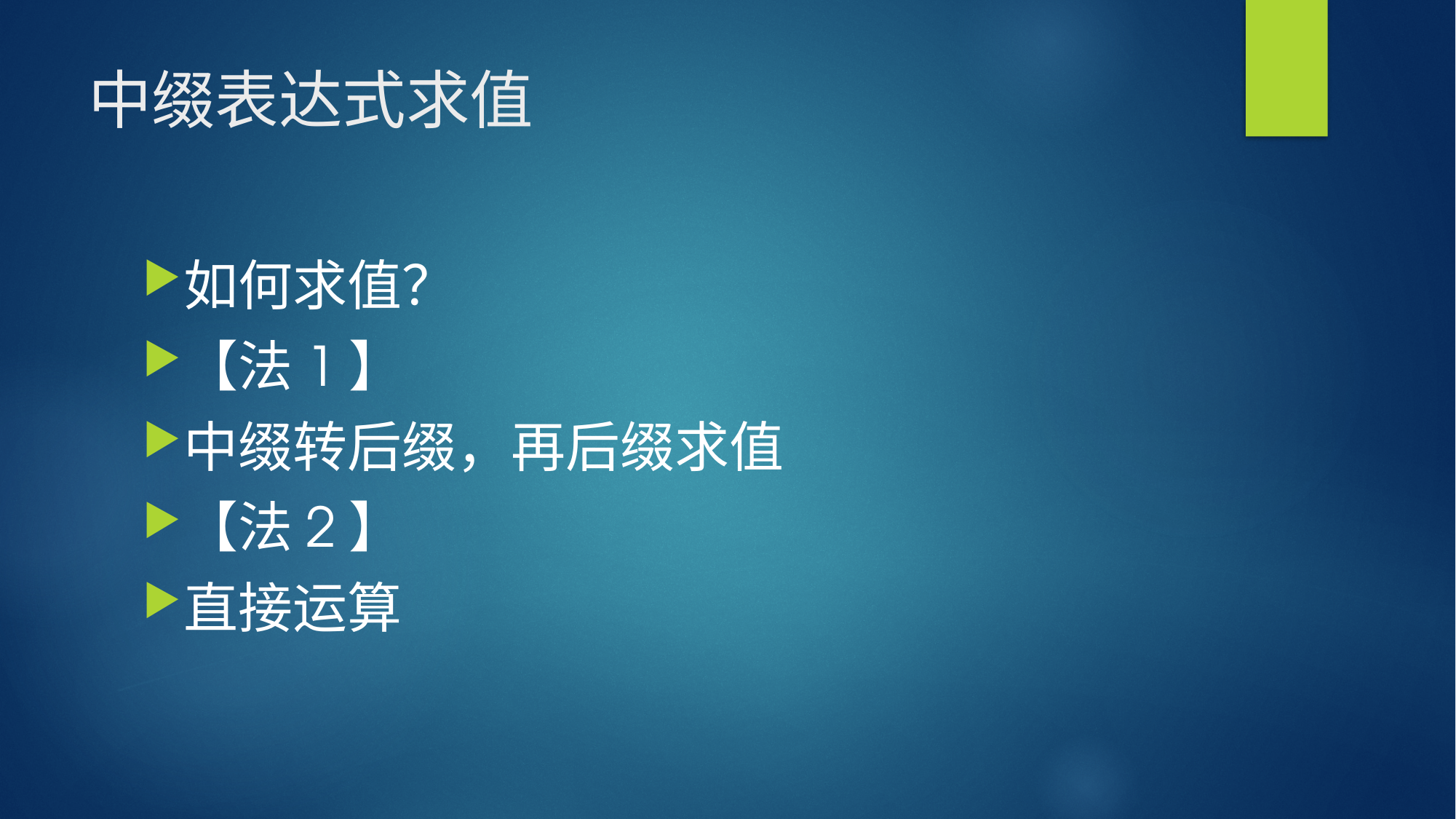

# 中缀表达式求值
如何求值？
【法1】
中缀转后缀，再后缀求值
【法2】
直接运算